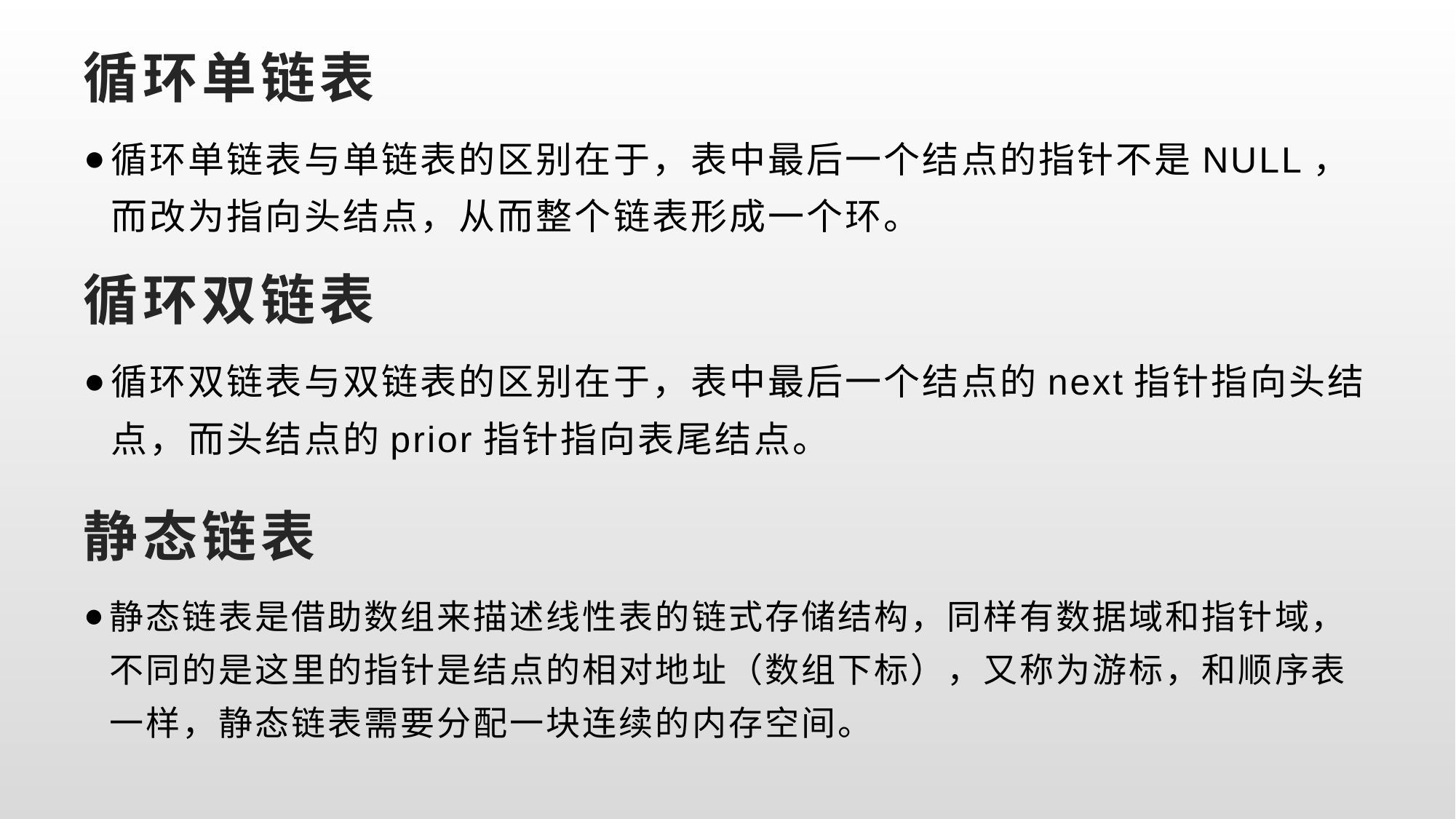

# 循环单链表
循环单链表与单链表的区别在于，表中最后一个结点的指针不是NULL，而改为指向头结点，从而整个链表形成一个环。
循环双链表
循环双链表与双链表的区别在于，表中最后一个结点的next指针指向头结点，而头结点的prior指针指向表尾结点。
静态链表
静态链表是借助数组来描述线性表的链式存储结构，同样有数据域和指针域，不同的是这里的指针是结点的相对地址（数组下标），又称为游标，和顺序表一样，静态链表需要分配一块连续的内存空间。